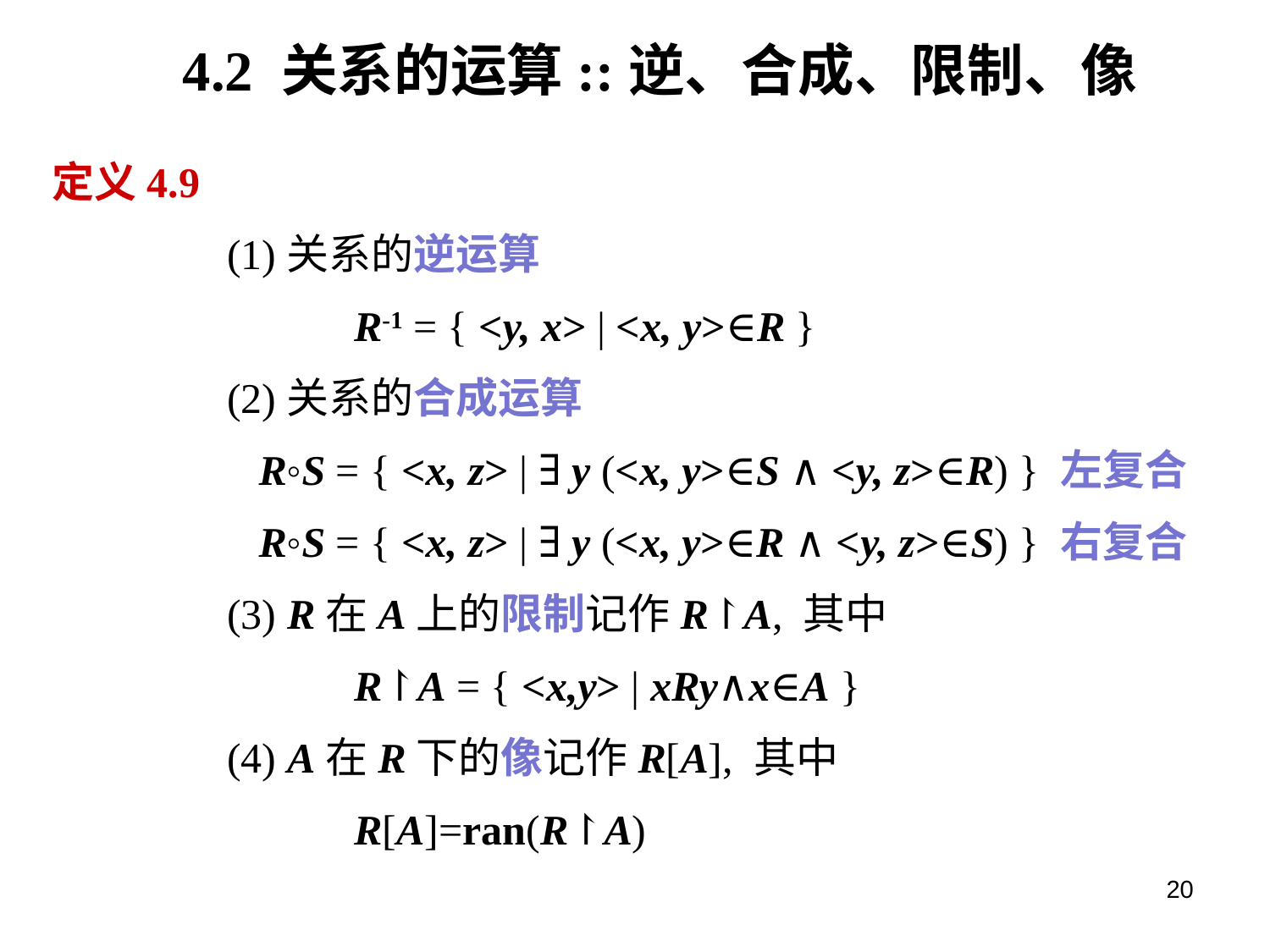

# 4.2 关系的运算::逆、合成、限制、像
定义4.9
		(1)关系的逆运算
			R-1 = { <y, x> | <x, y>∈R }
		(2)关系的合成运算
		   R◦S = { <x, z> | ∃ y (<x, y>∈S ∧ <y, z>∈R) } 左复合
		   R◦S = { <x, z> | ∃ y (<x, y>∈R ∧ <y, z>∈S) } 右复合
		(3) R在A上的限制记作R↾A, 其中
			R↾A = { <x,y> | xRy∧x∈A }
		(4) A在R下的像记作R[A], 其中
			R[A]=ran(R↾A)
20